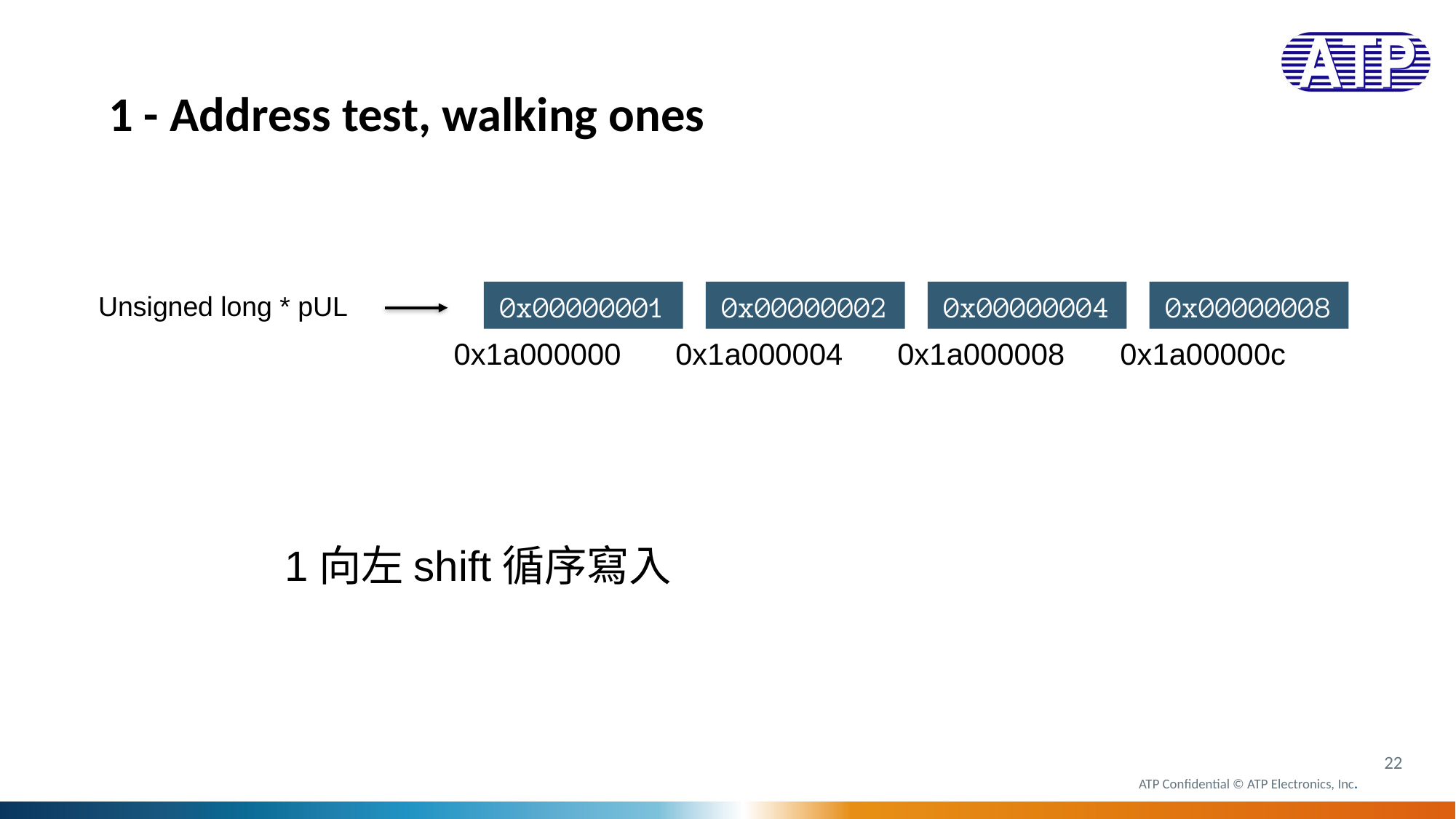

1 - Address test, walking ones
0x00000001
0x00000002
0x00000004
0x00000008
Unsigned long * pUL
0x1a000000
0x1a000004
0x1a000008
0x1a00000c
1向左shift循序寫入